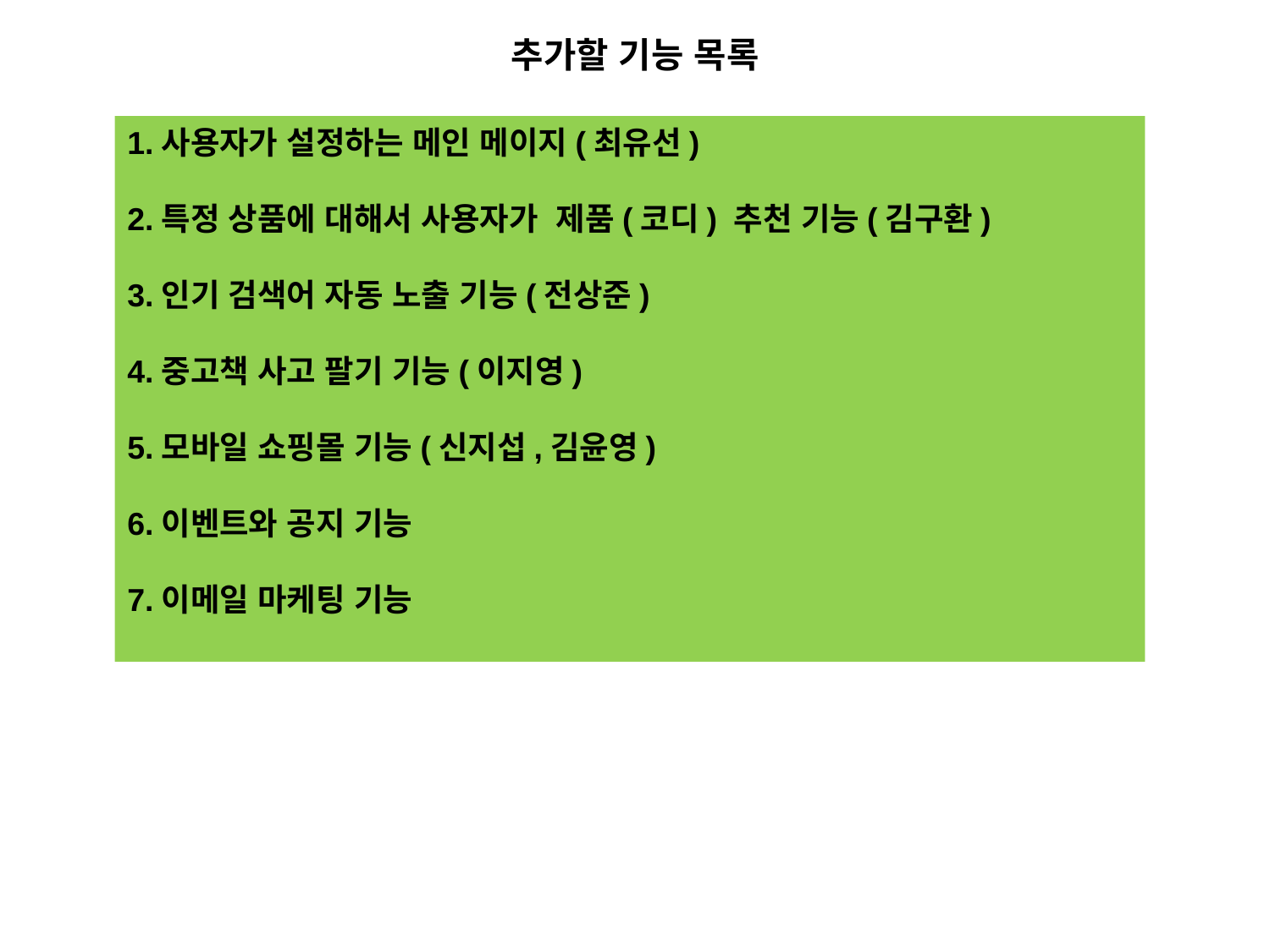

추가할 기능 목록
1.사용자가 설정하는 메인 메이지(최유선)

2.특정 상품에 대해서 사용자가  제품(코디) 추천 기능(김구환)

3.인기 검색어 자동 노출 기능(전상준)

4.중고책 사고 팔기 기능(이지영)

5.모바일 쇼핑몰 기능(신지섭,김윤영)

6.이벤트와 공지 기능

7.이메일 마케팅 기능